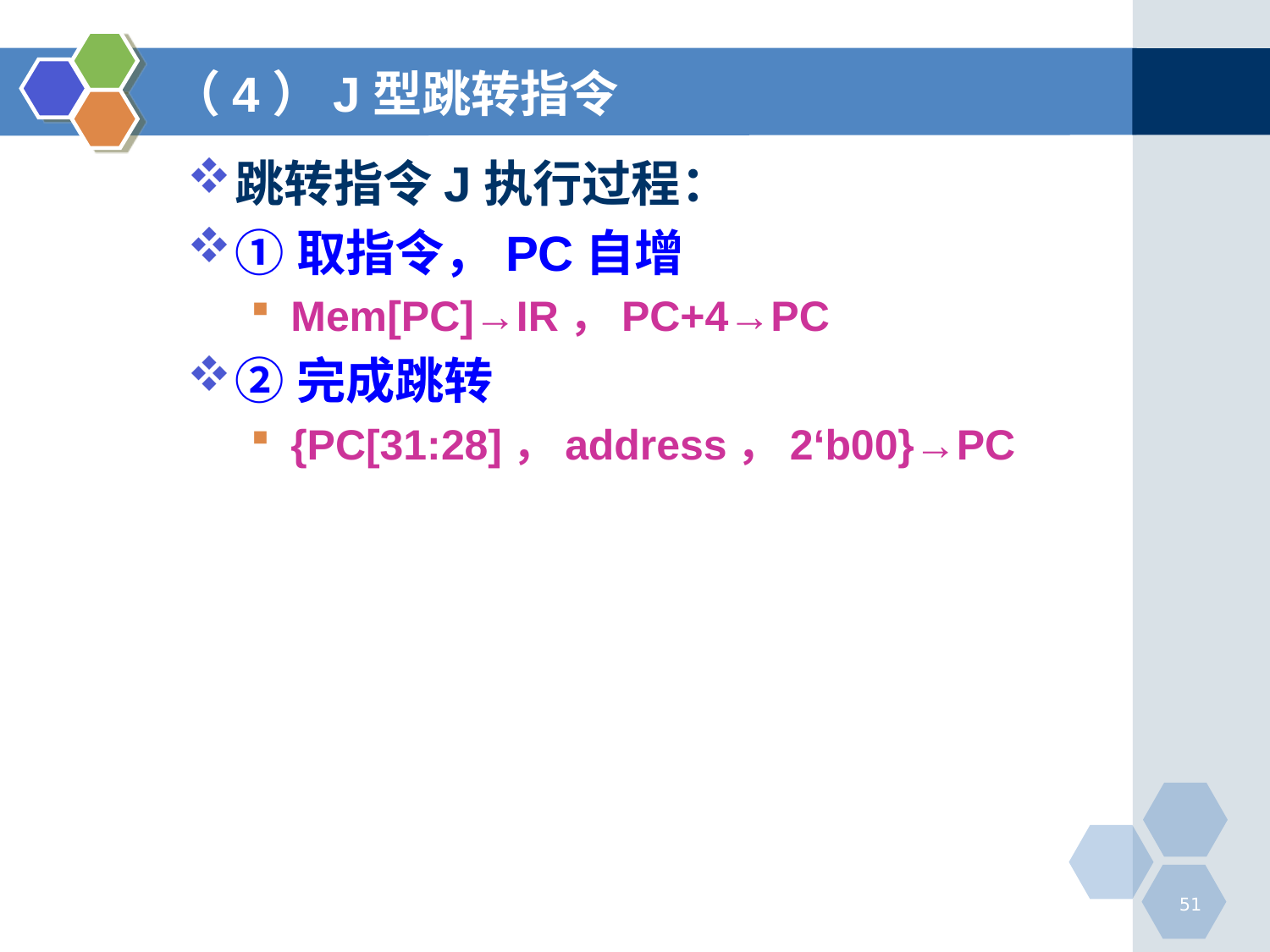

# （4）J型跳转指令
跳转指令J执行过程：
①取指令，PC自增
Mem[PC]→IR，PC+4→PC
②完成跳转
{PC[31:28]，address，2‘b00}→PC
51